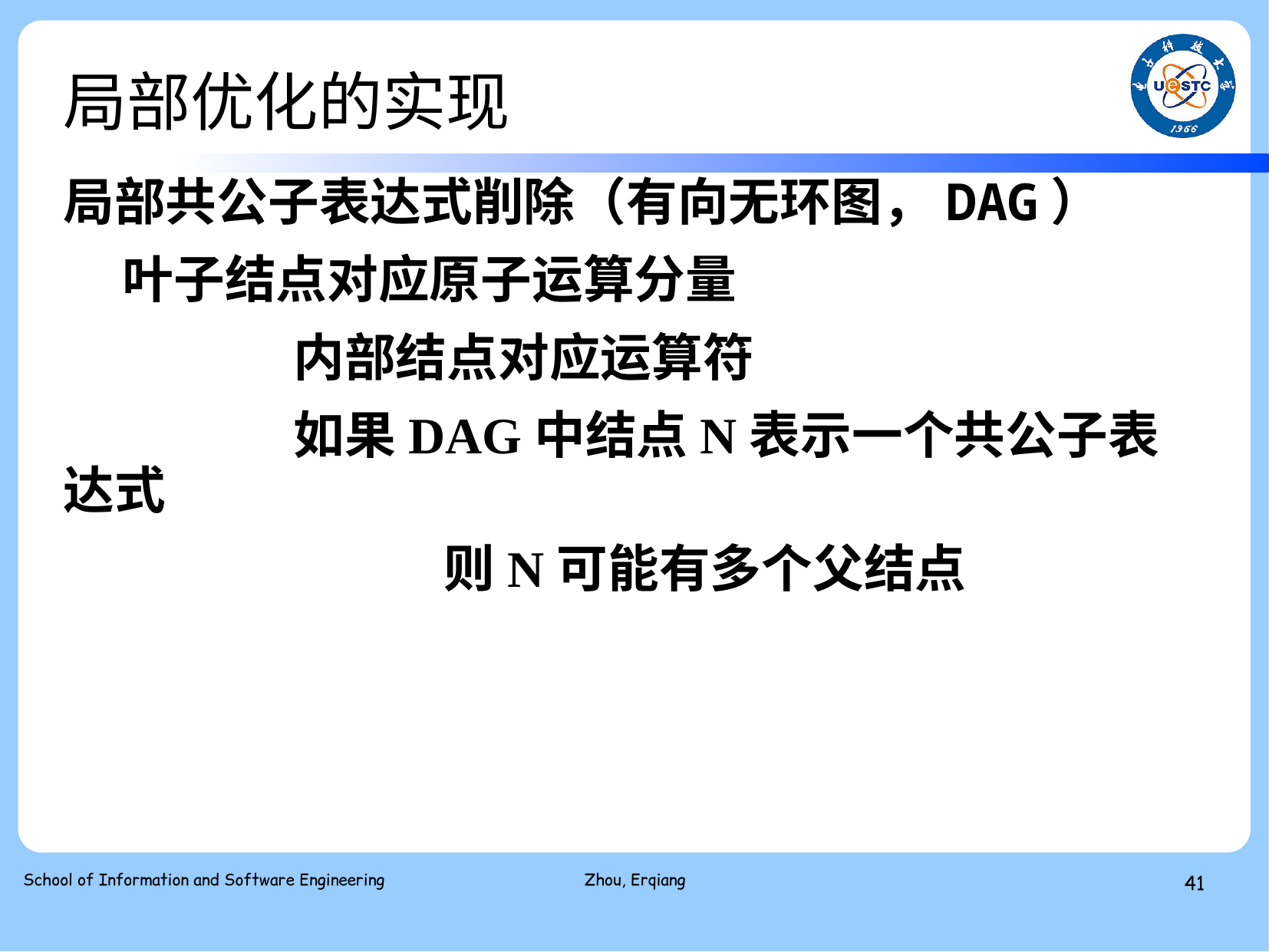

# 局部优化的实现
局部共公子表达式削除（有向无环图，DAG）
    叶子结点对应原子运算分量
		内部结点对应运算符
		如果DAG中结点N表示一个共公子表达式
			  则N可能有多个父结点
 School of Information and Software Engineering
Zhou, Erqiang
41